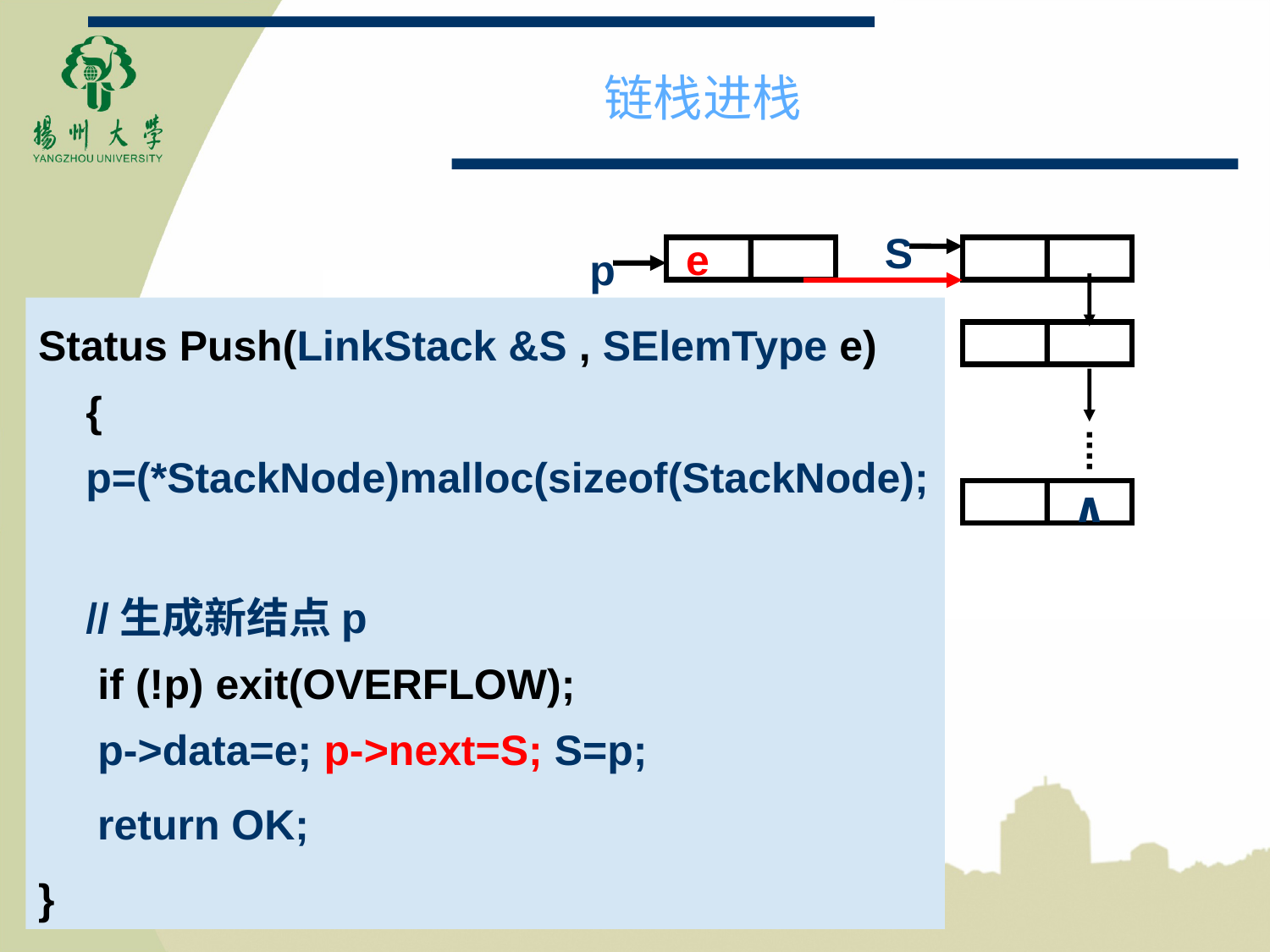

# 链栈进栈
S
p

∧

e

Status Push(LinkStack &S , SElemType e)
{
p=(*StackNode)malloc(sizeof(StackNode);
    //生成新结点p
 if (!p) exit(OVERFLOW);
 p->data=e; p->next=S; S=p;
     return OK;
}